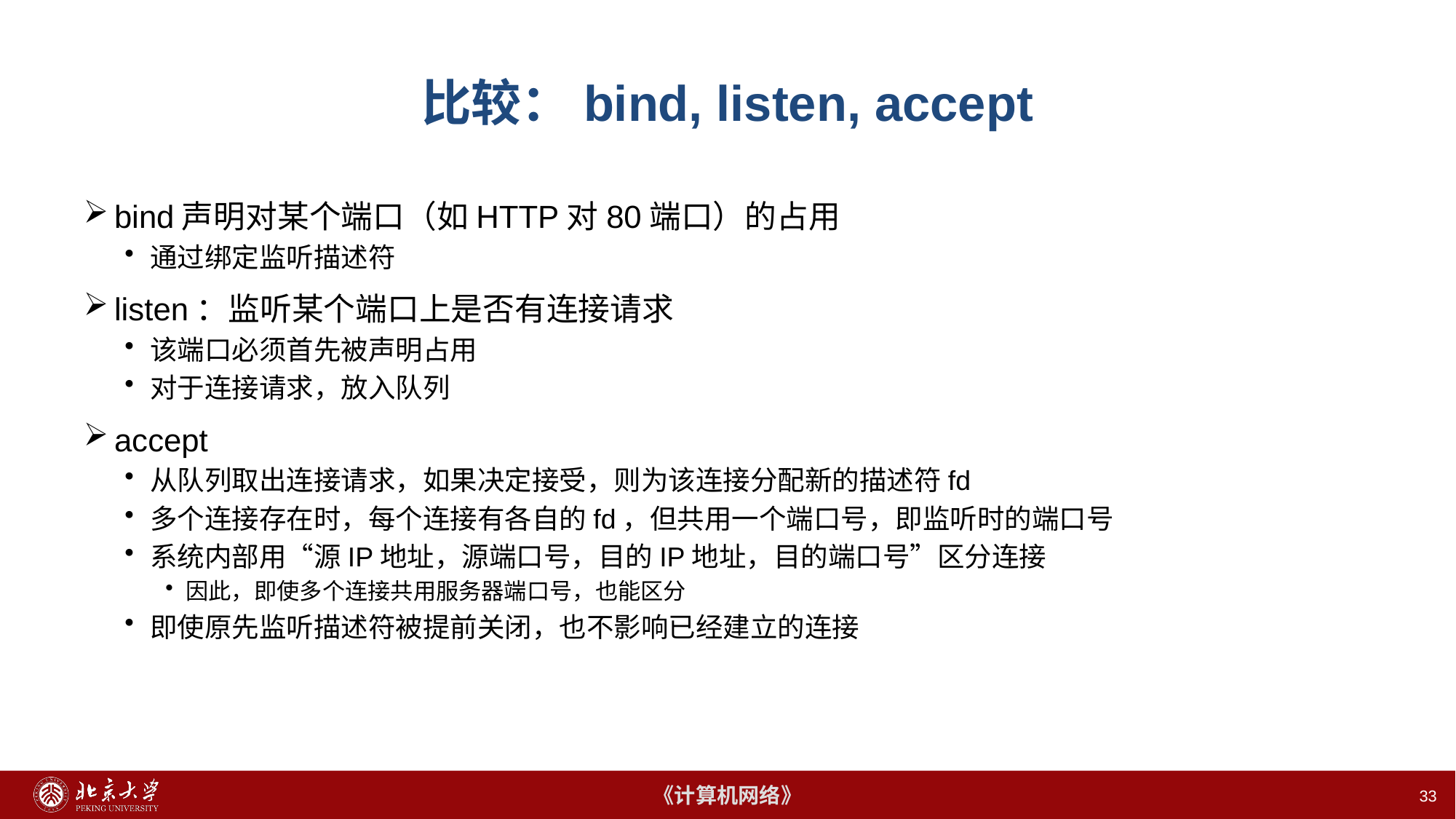

# 比较：bind, listen, accept
bind声明对某个端口（如HTTP对80端口）的占用
通过绑定监听描述符
listen：监听某个端口上是否有连接请求
该端口必须首先被声明占用
对于连接请求，放入队列
accept
从队列取出连接请求，如果决定接受，则为该连接分配新的描述符fd
多个连接存在时，每个连接有各自的fd，但共用一个端口号，即监听时的端口号
系统内部用“源IP地址，源端口号，目的IP地址，目的端口号”区分连接
因此，即使多个连接共用服务器端口号，也能区分
即使原先监听描述符被提前关闭，也不影响已经建立的连接
33